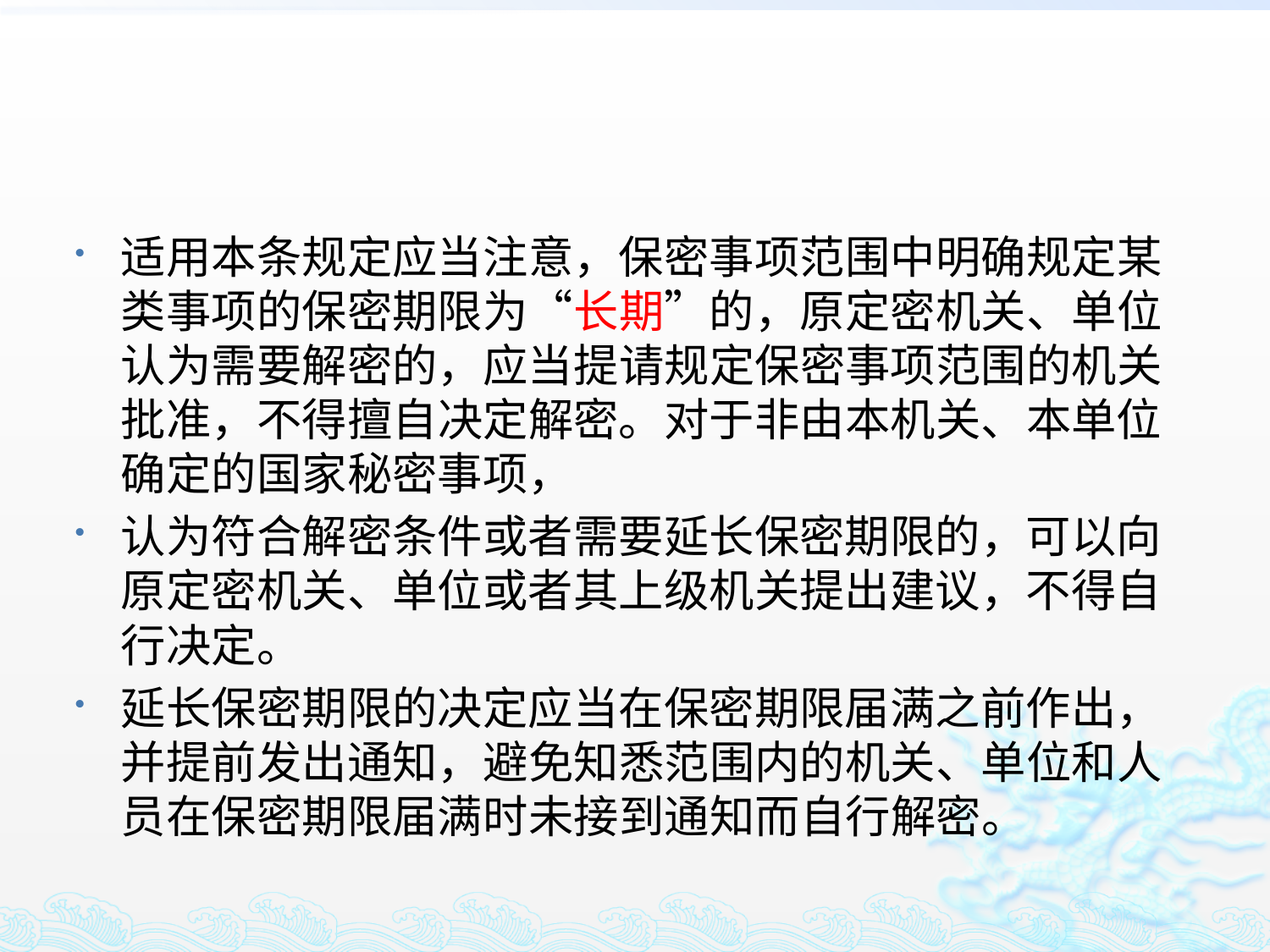

#
适用本条规定应当注意，保密事项范围中明确规定某类事项的保密期限为“长期”的，原定密机关、单位认为需要解密的，应当提请规定保密事项范围的机关批准，不得擅自决定解密。对于非由本机关、本单位确定的国家秘密事项，
认为符合解密条件或者需要延长保密期限的，可以向原定密机关、单位或者其上级机关提出建议，不得自行决定。
延长保密期限的决定应当在保密期限届满之前作出，并提前发出通知，避免知悉范围内的机关、单位和人员在保密期限届满时未接到通知而自行解密。